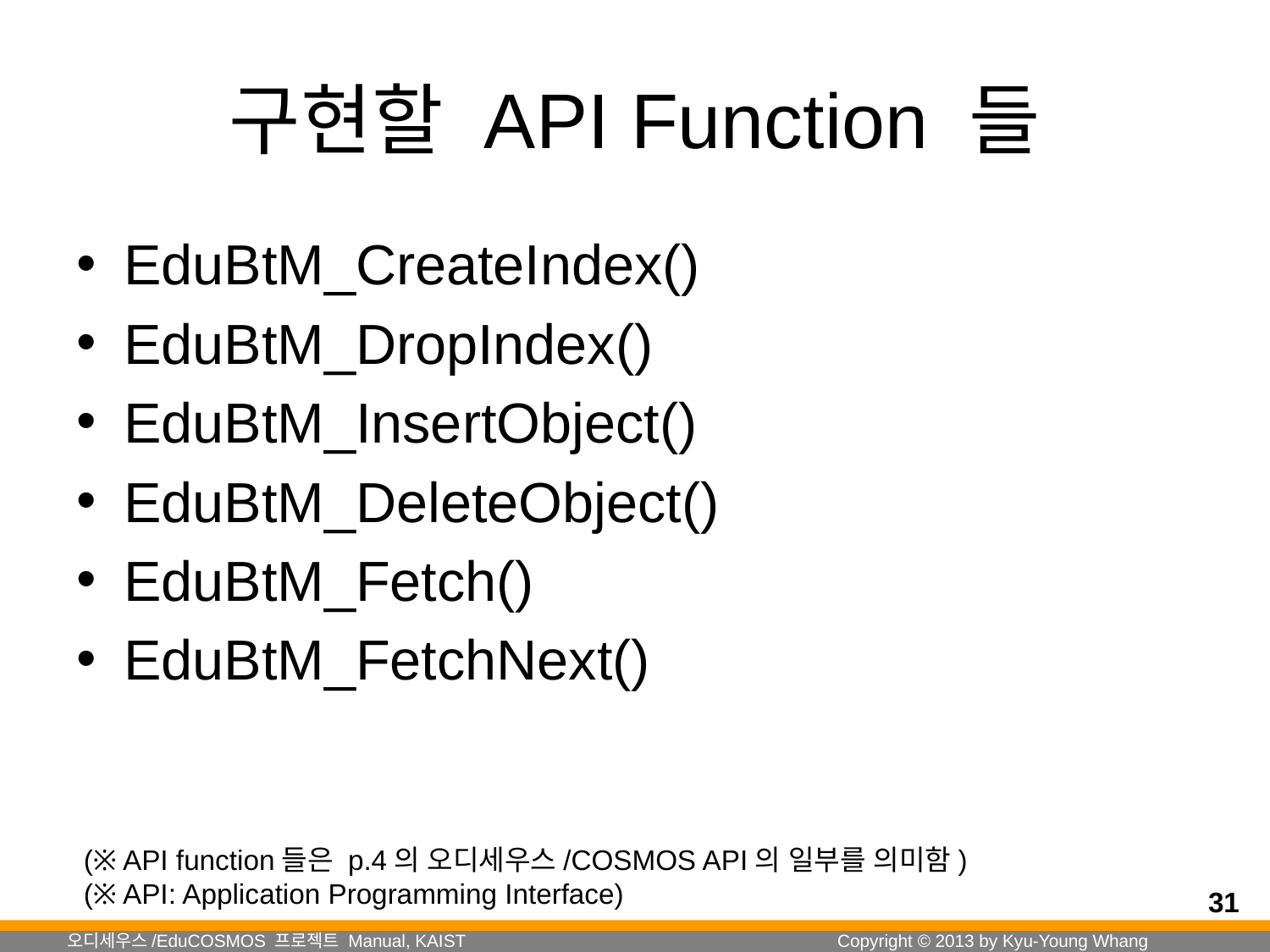

# 구현할 API Function 들
EduBtM_CreateIndex()
EduBtM_DropIndex()
EduBtM_InsertObject()
EduBtM_DeleteObject()
EduBtM_Fetch()
EduBtM_FetchNext()
(※ API function들은 p.4의 오디세우스/COSMOS API의 일부를 의미함)
(※ API: Application Programming Interface)